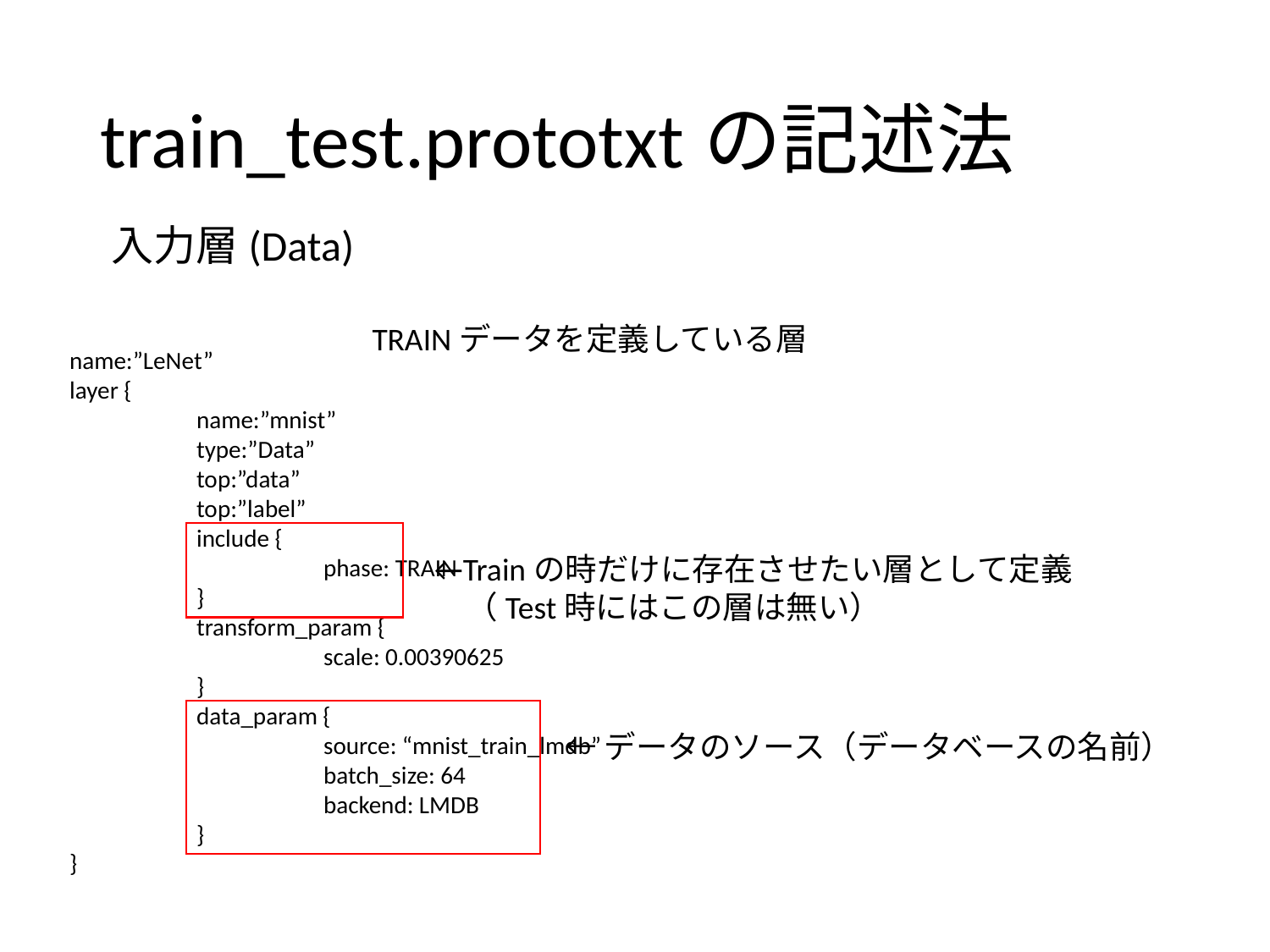

# train_test.prototxtの記述法
入力層(Data)
TRAINデータを定義している層
name:”LeNet”
layer {
	name:”mnist”
	type:”Data”
	top:”data”
	top:”label”
	include {
		phase: TRAIN
	}
	transform_param {
		scale: 0.00390625
	}
	data_param {
		source: “mnist_train_lmdb”
		batch_size: 64
		backend: LMDB
	}
}

←Trainの時だけに存在させたい層として定義
　（Test時にはこの層は無い）

←データのソース（データベースの名前）